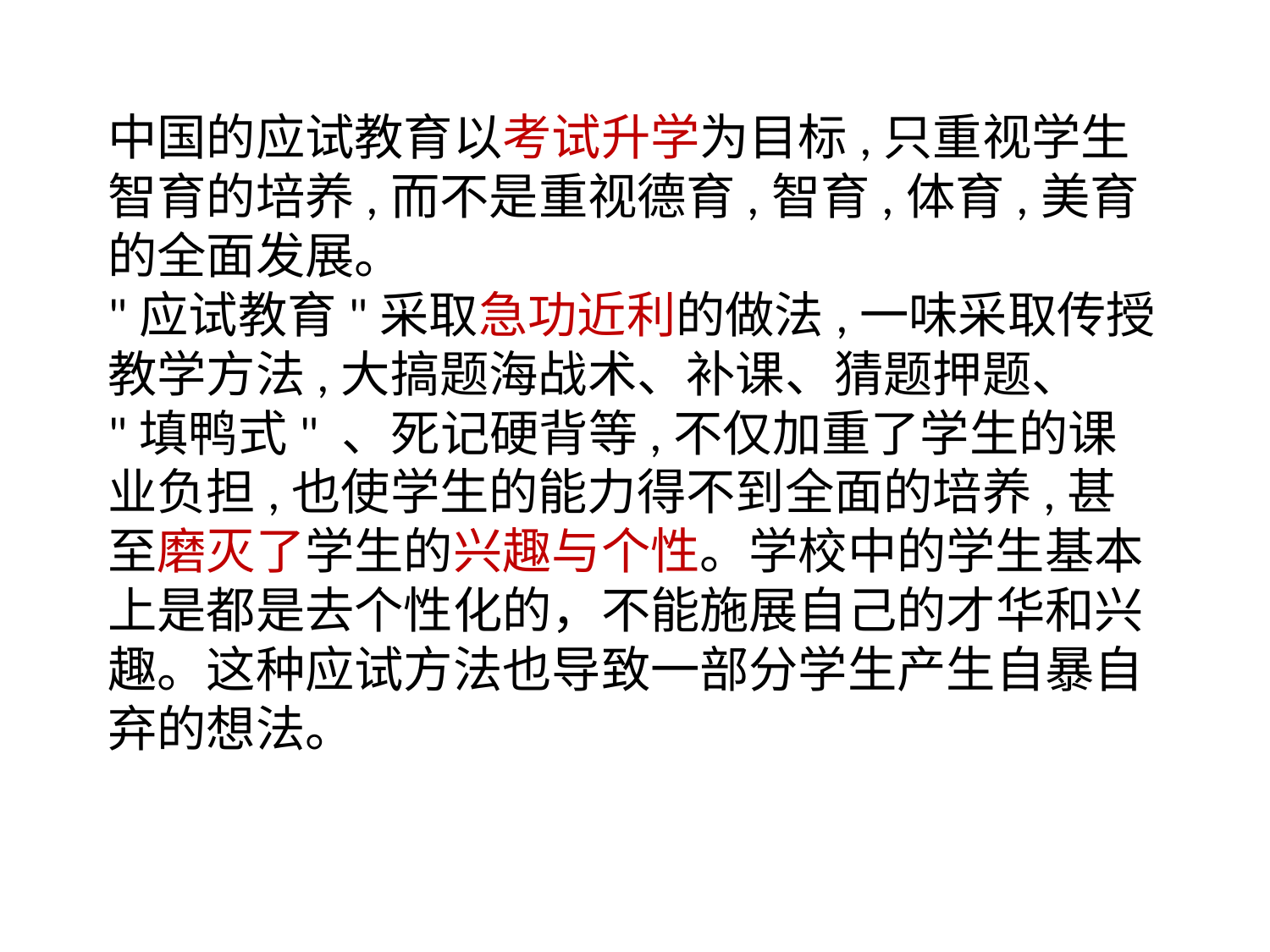

# 中国的应试教育以考试升学为目标,只重视学生智育的培养,而不是重视德育,智育,体育,美育的全面发展。 "应试教育"采取急功近利的做法,一味采取传授教学方法,大搞题海战术、补课、猜题押题、 "填鸭式" 、死记硬背等,不仅加重了学生的课业负担,也使学生的能力得不到全面的培养,甚至磨灭了学生的兴趣与个性。学校中的学生基本上是都是去个性化的，不能施展自己的才华和兴趣。这种应试方法也导致一部分学生产生自暴自弃的想法。